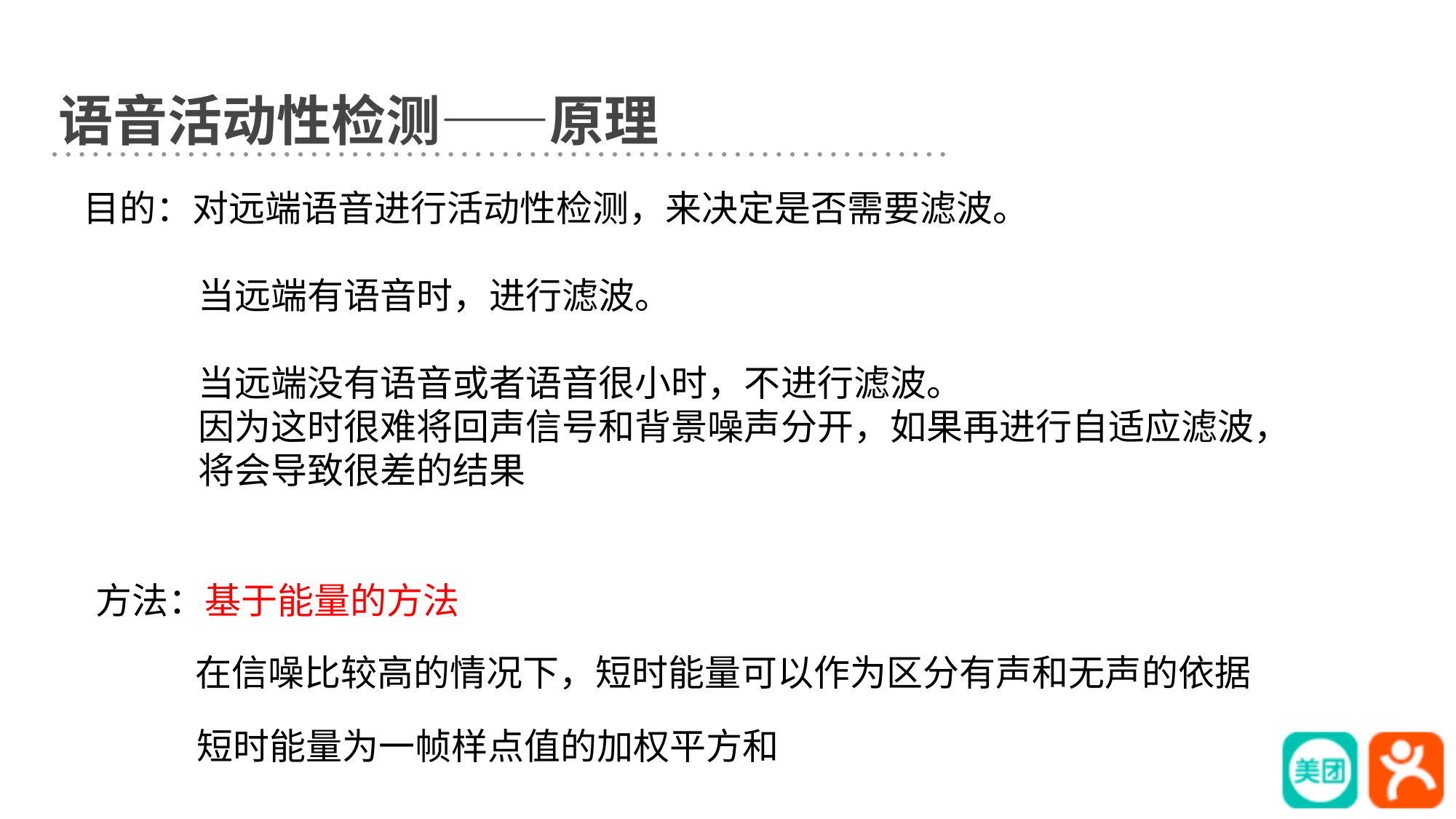

语音活动性检测——原理

目的：对远端语音进行活动性检测，来决定是否需要滤波。

             当远端有语音时，进行滤波。

             当远端没有语音或者语音很小时，不进行滤波。
             因为这时很难将回声信号和背景噪声分开，如果再进行自适应滤波，
             将会导致很差的结果
方法：基于能量的方法
在信噪比较高的情况下，短时能量可以作为区分有声和无声的依据
短时能量为一帧样点值的加权平方和